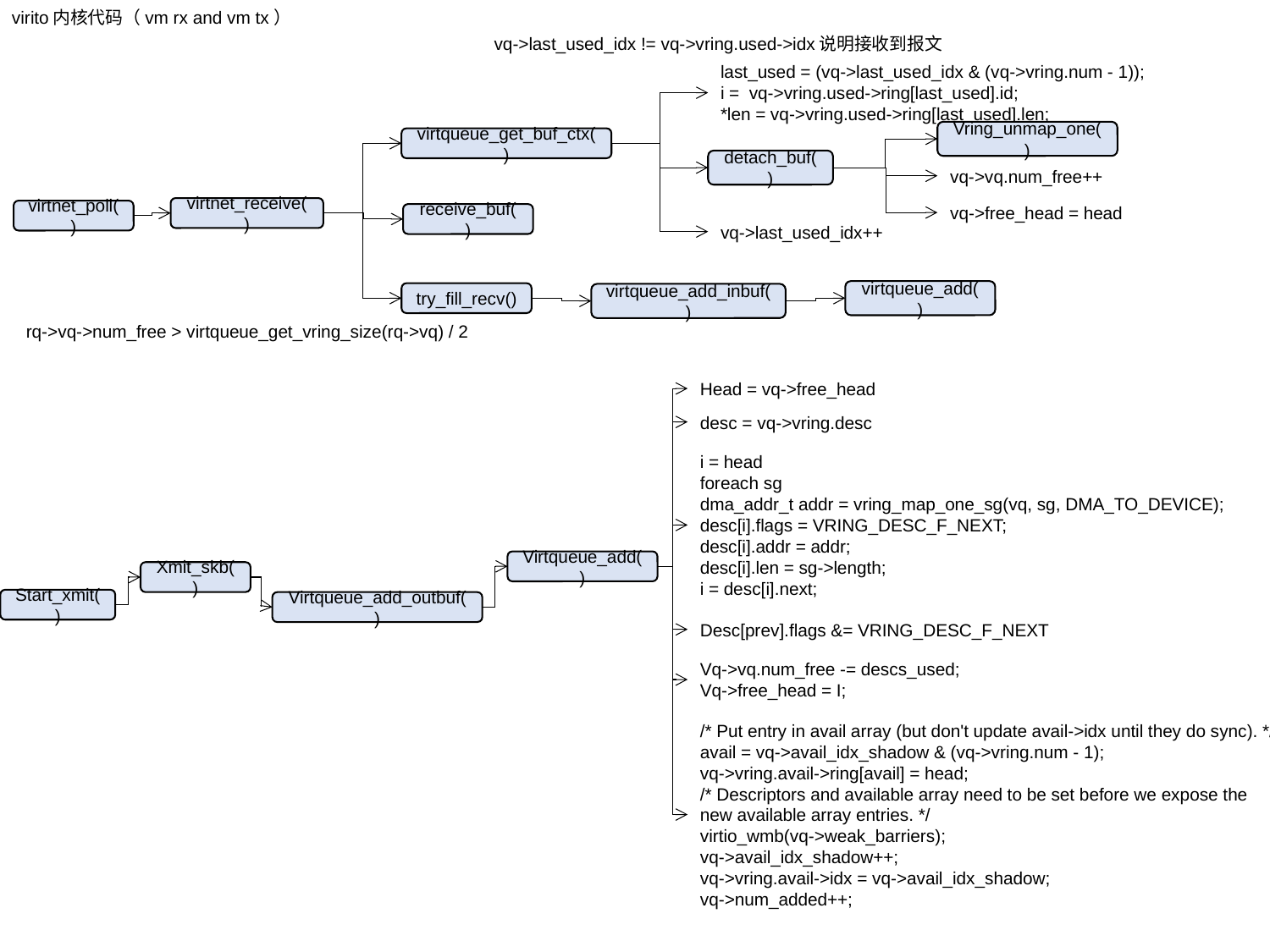

virito内核代码（vm rx and vm tx）
vq->last_used_idx != vq->vring.used->idx说明接收到报文
last_used = (vq->last_used_idx & (vq->vring.num - 1));
i =  vq->vring.used->ring[last_used].id;
*len = vq->vring.used->ring[last_used].len;
Vring_unmap_one()
virtqueue_get_buf_ctx()
detach_buf()
vq->vq.num_free++
vq->free_head = head
virtnet_receive()
virtnet_poll()
receive_buf()
vq->last_used_idx++
virtqueue_add()
try_fill_recv()
virtqueue_add_inbuf()
rq->vq->num_free > virtqueue_get_vring_size(rq->vq) / 2
Head = vq->free_head
desc = vq->vring.desc
i = head
foreach sg
dma_addr_t addr = vring_map_one_sg(vq, sg, DMA_TO_DEVICE);
desc[i].flags = VRING_DESC_F_NEXT;
desc[i].addr = addr;
desc[i].len = sg->length;
i = desc[i].next;
Virtqueue_add()
Xmit_skb()
Start_xmit()
Virtqueue_add_outbuf()
Desc[prev].flags &= VRING_DESC_F_NEXT
Vq->vq.num_free -= descs_used;
Vq->free_head = I;
/* Put entry in avail array (but don't update avail->idx until they do sync). */
avail = vq->avail_idx_shadow & (vq->vring.num - 1);
vq->vring.avail->ring[avail] = head;
/* Descriptors and available array need to be set before we expose the
new available array entries. */
virtio_wmb(vq->weak_barriers);
vq->avail_idx_shadow++;
vq->vring.avail->idx = vq->avail_idx_shadow;
vq->num_added++;